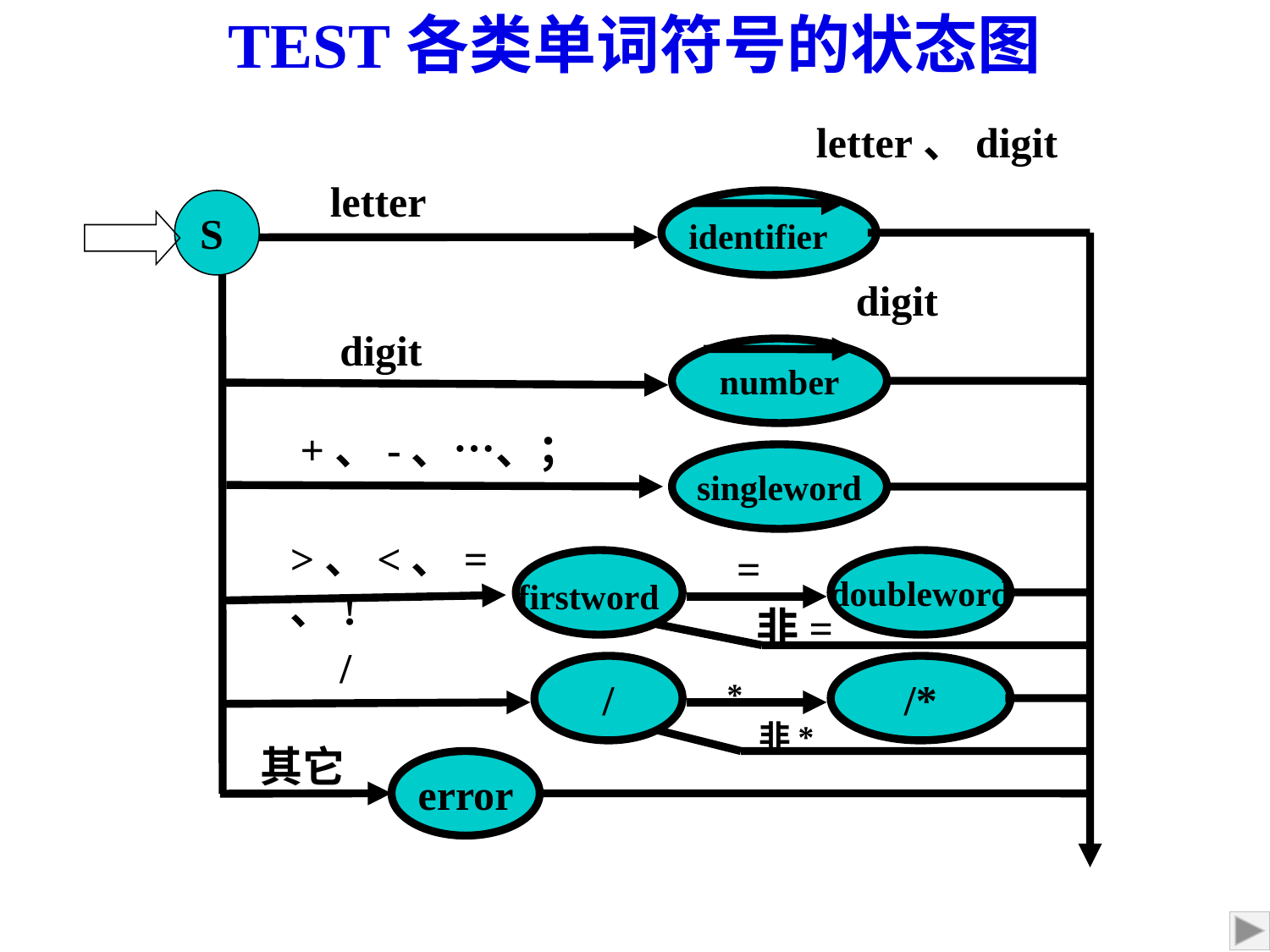

# TEST各类单词符号的状态图
letter、digit
letter
S
identifier

digit

digit
number

+、-、…、；
singleword

>、<、=、!
=
firstword
doubleword

非=

/

/
/*
*

非*

其它
error

图3.7 TEST单词的状态图